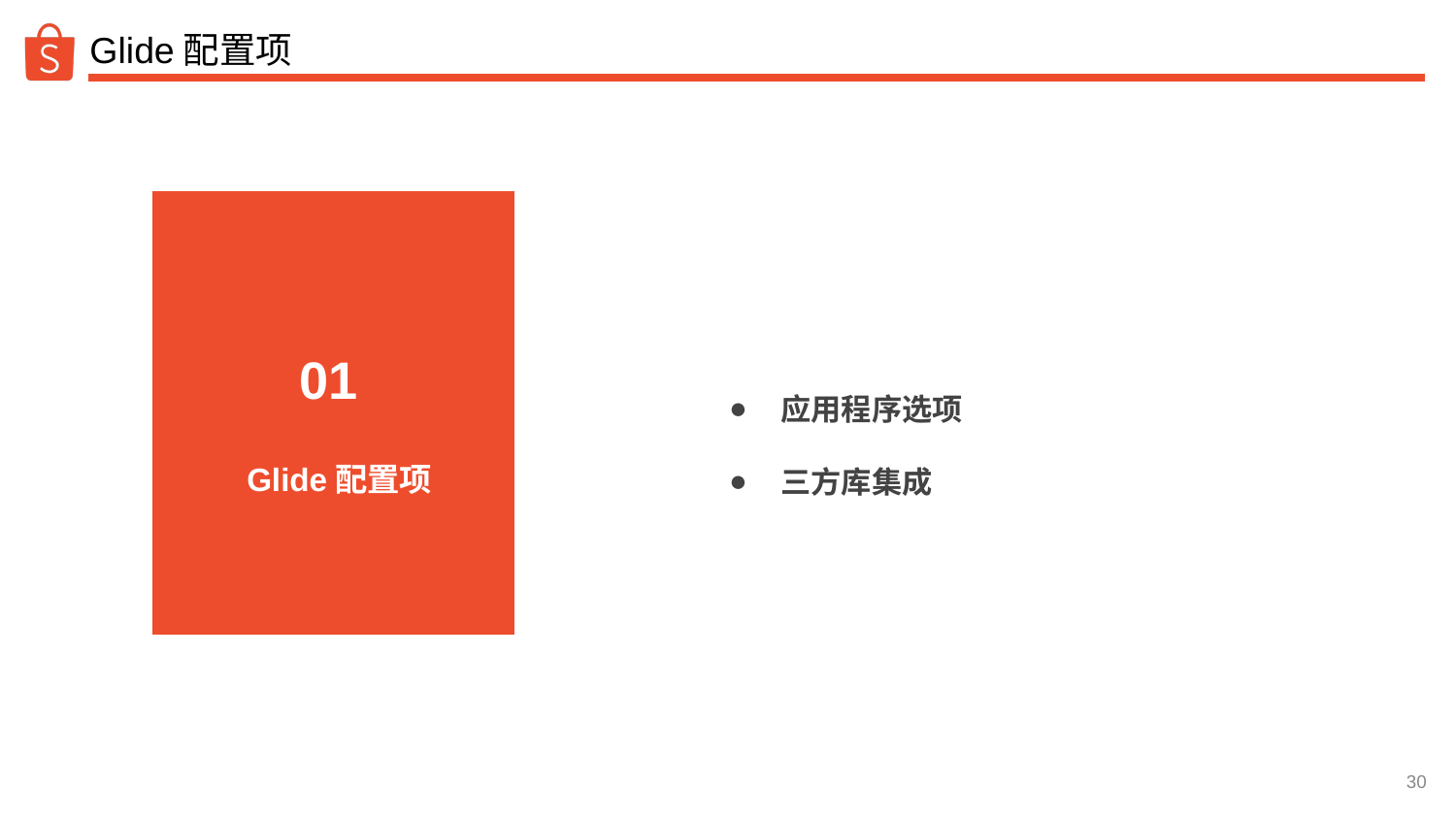

Glide配置项

 01

应用程序选项
三方库集成
简介
Glide配置项
30